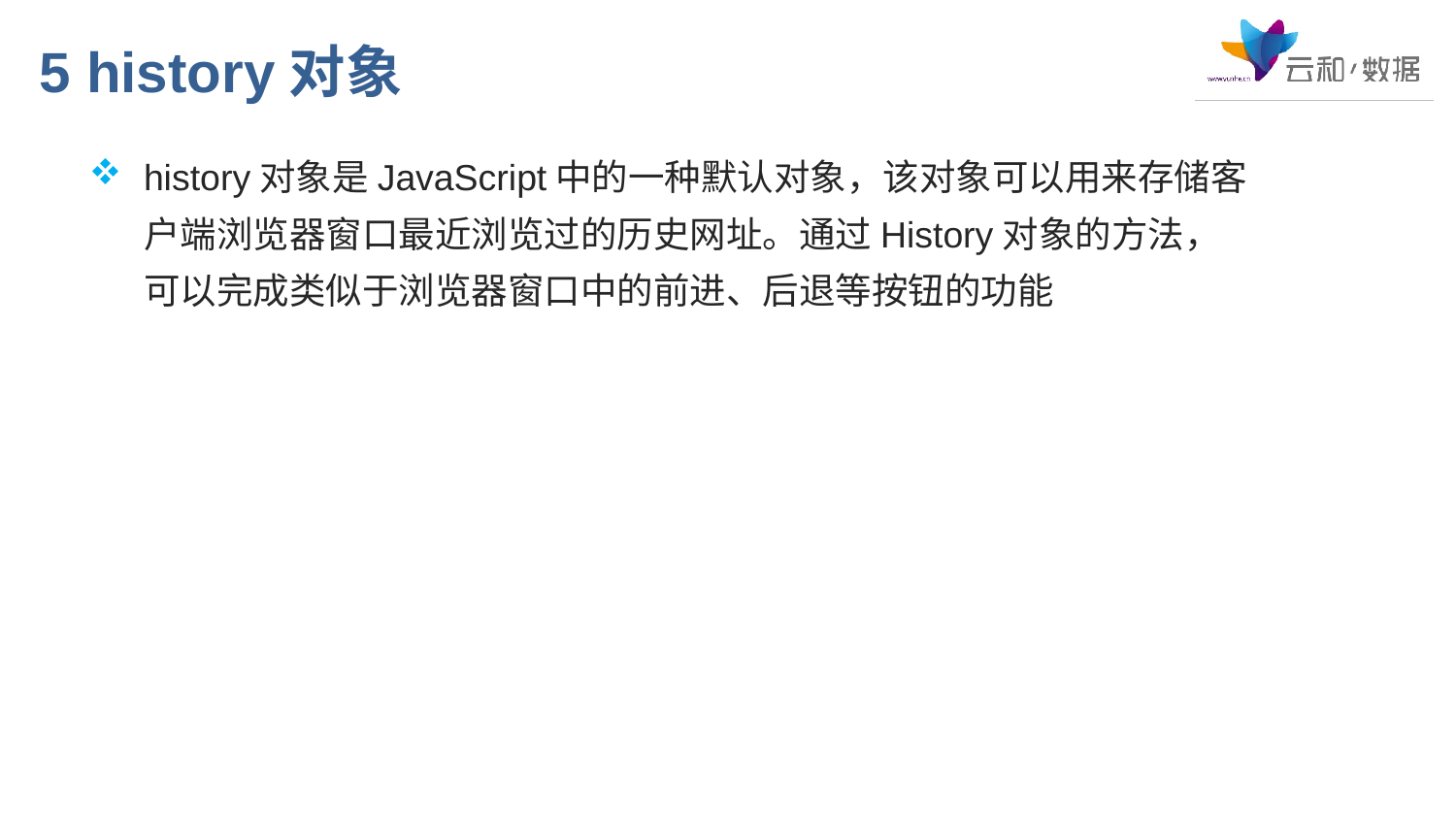

# 5 history对象
history对象是JavaScript中的一种默认对象，该对象可以用来存储客户端浏览器窗口最近浏览过的历史网址。通过History对象的方法，可以完成类似于浏览器窗口中的前进、后退等按钮的功能
15